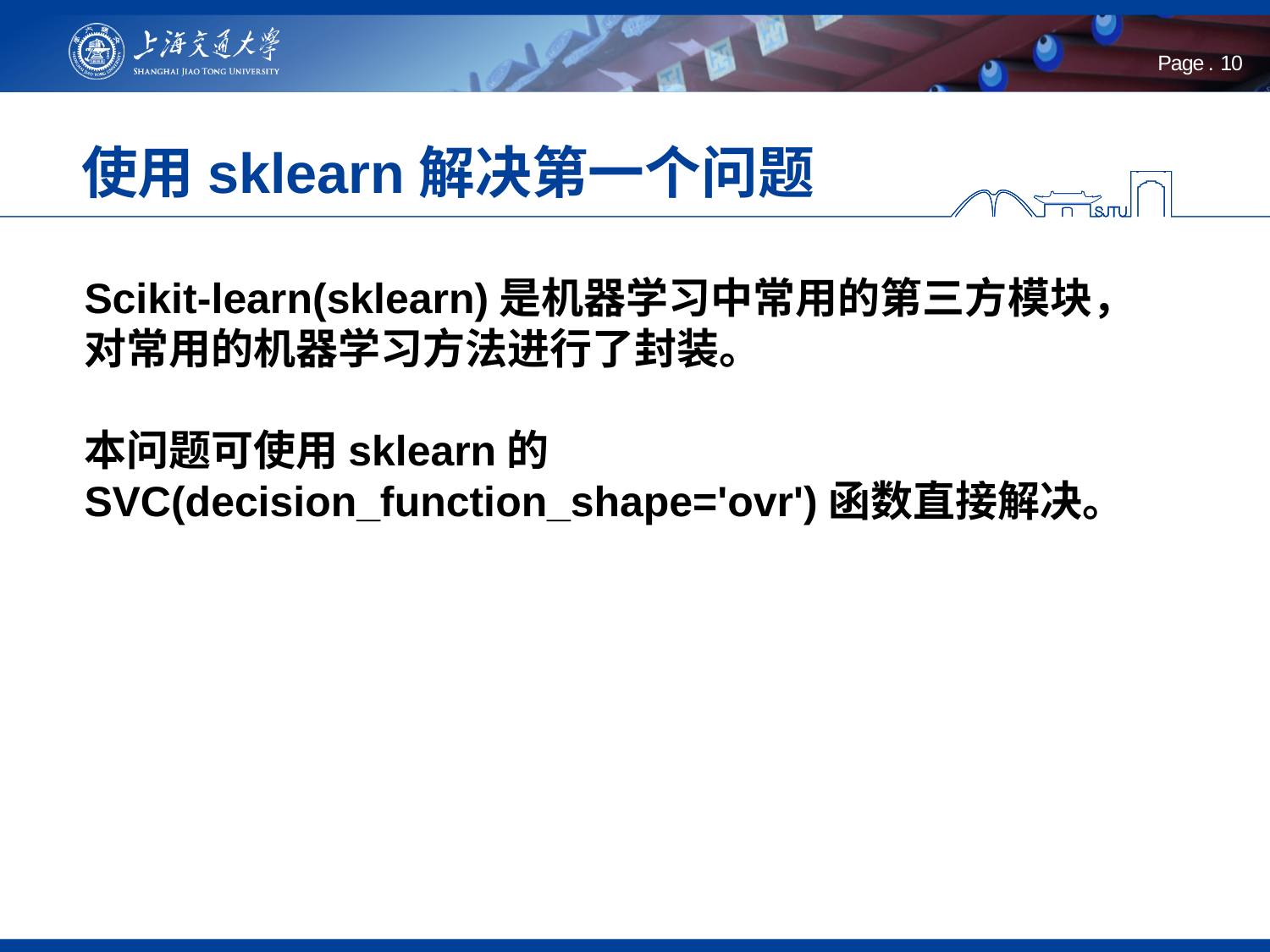

# 使用sklearn解决第一个问题
Scikit-learn(sklearn)是机器学习中常用的第三方模块，对常用的机器学习方法进行了封装。

本问题可使用sklearn的SVC(decision_function_shape='ovr')函数直接解决。